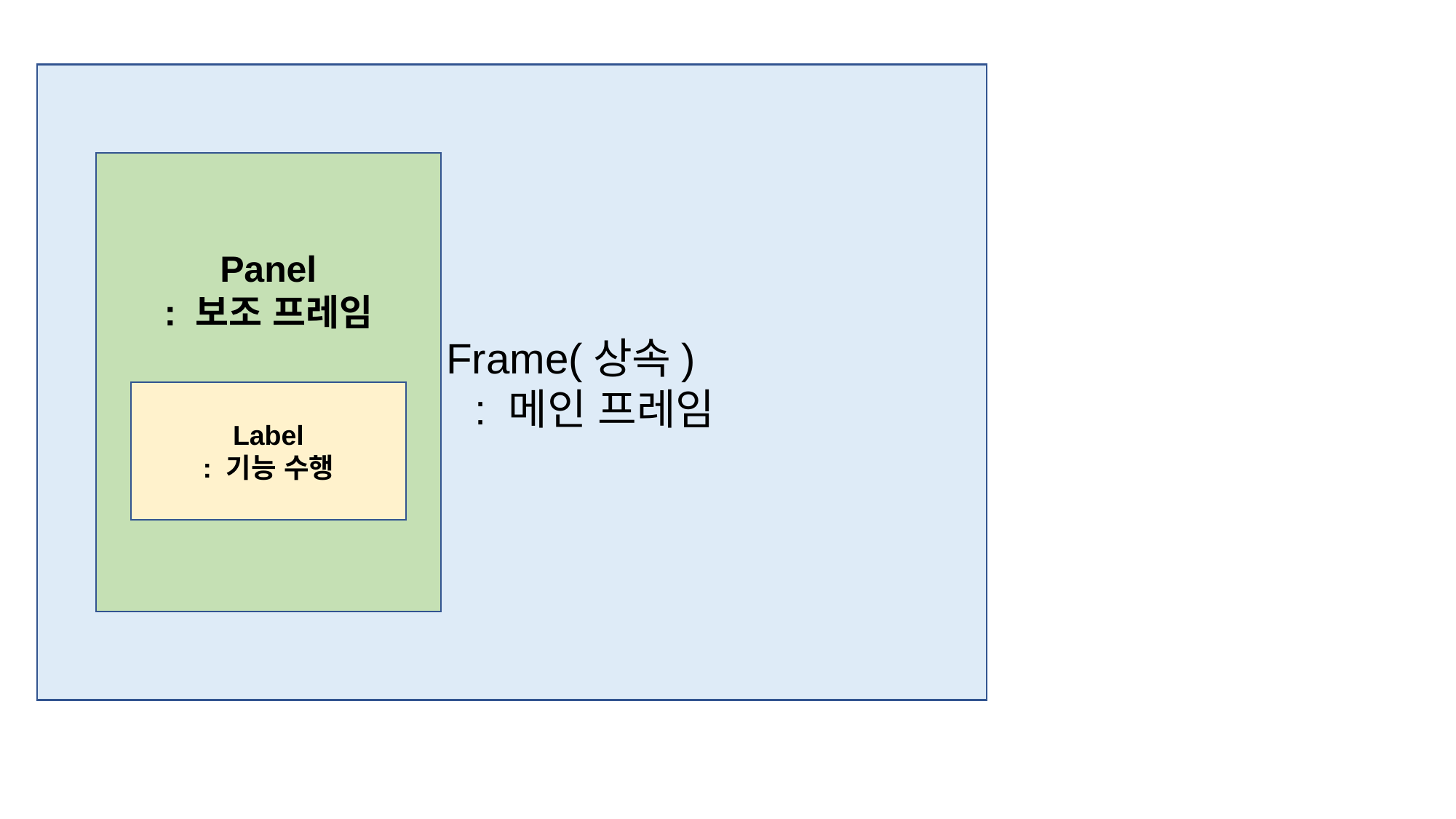

Frame(상속)
              : 메인 프레임

Panel
: 보조 프레임
Label
: 기능 수행